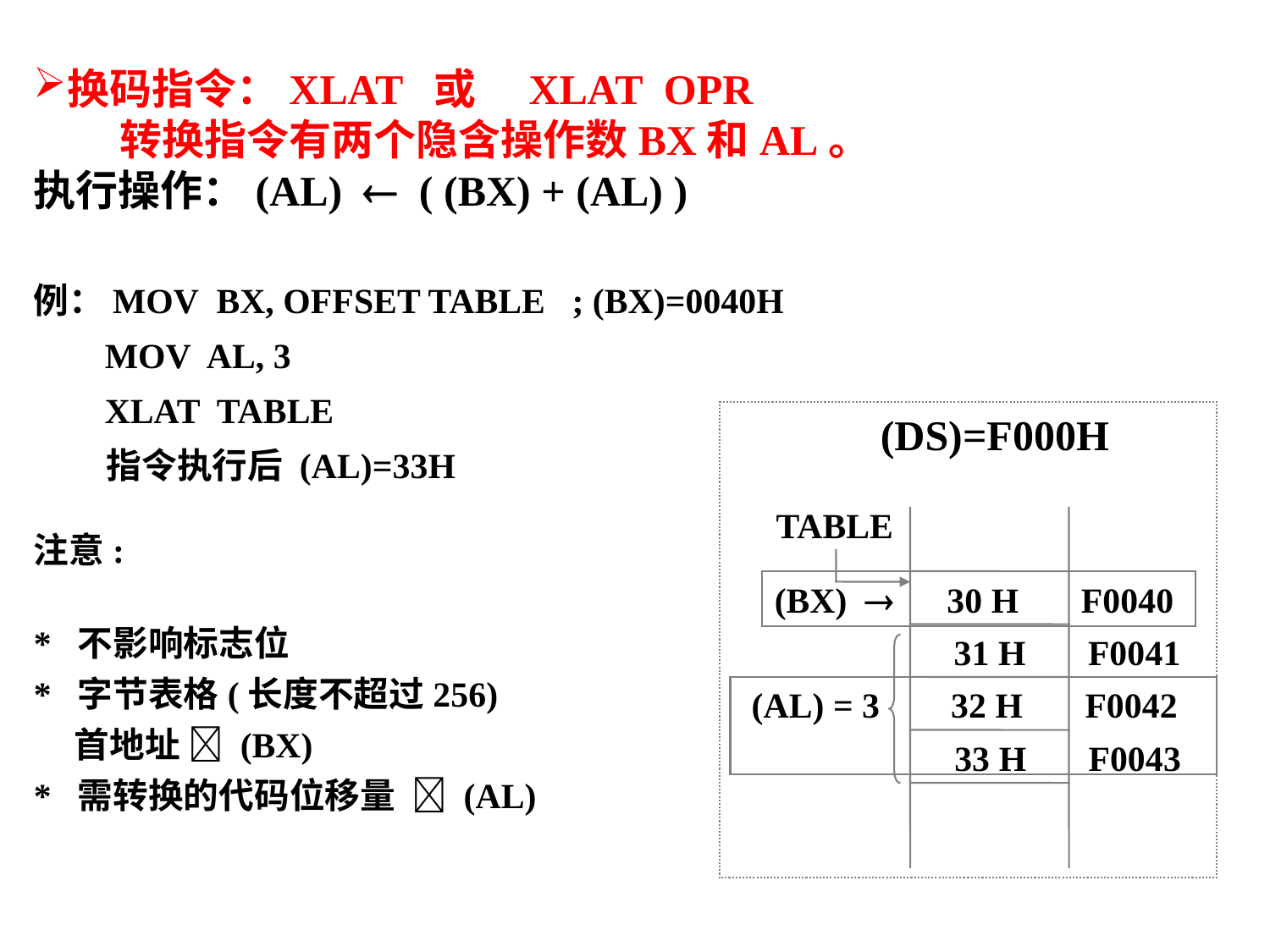

换码指令：XLAT  或　XLAT  OPR
        转换指令有两个隐含操作数BX和AL。
执行操作：(AL)  ←  ( (BX) + (AL) )

例：MOV  BX, OFFSET TABLE   ; (BX)=0040H
        MOV  AL, 3
        XLAT  TABLE
        指令执行后 (AL)=33H

注意:

*  不影响标志位
*  字节表格(长度不超过256)
    首地址 → (BX)
*  需转换的代码位移量  → (AL)

(DS)=F000H
TABLE

(BX)  →      30 H       F0040

31 H       F0041

 (AL) = 3        32 H       F0042

33 H       F0043